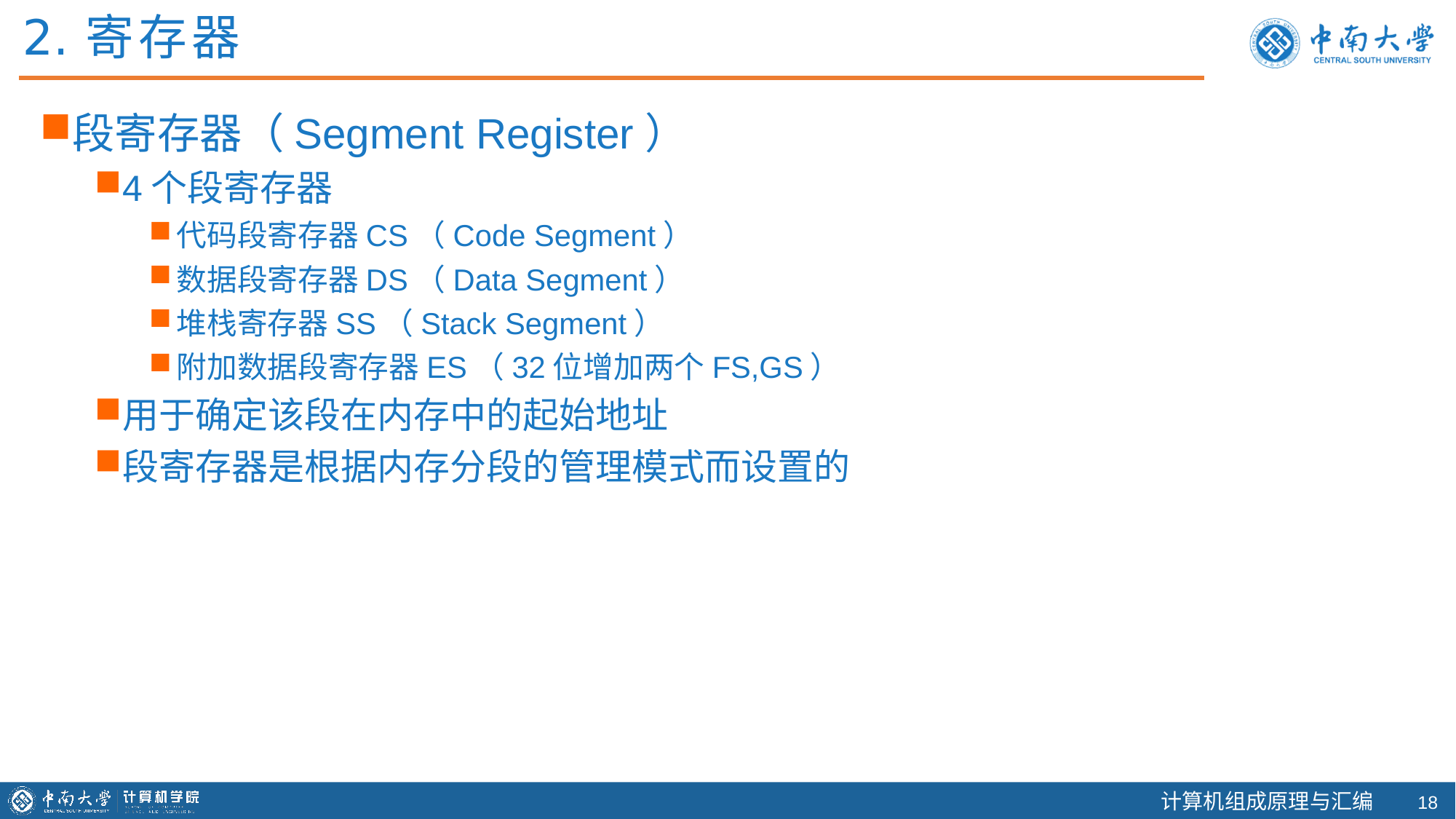

2.寄存器
段寄存器（Segment Register）
4个段寄存器
代码段寄存器CS（Code Segment）
数据段寄存器DS（Data Segment）
堆栈寄存器SS（Stack Segment）
附加数据段寄存器ES（32位增加两个FS,GS）
用于确定该段在内存中的起始地址
段寄存器是根据内存分段的管理模式而设置的

18